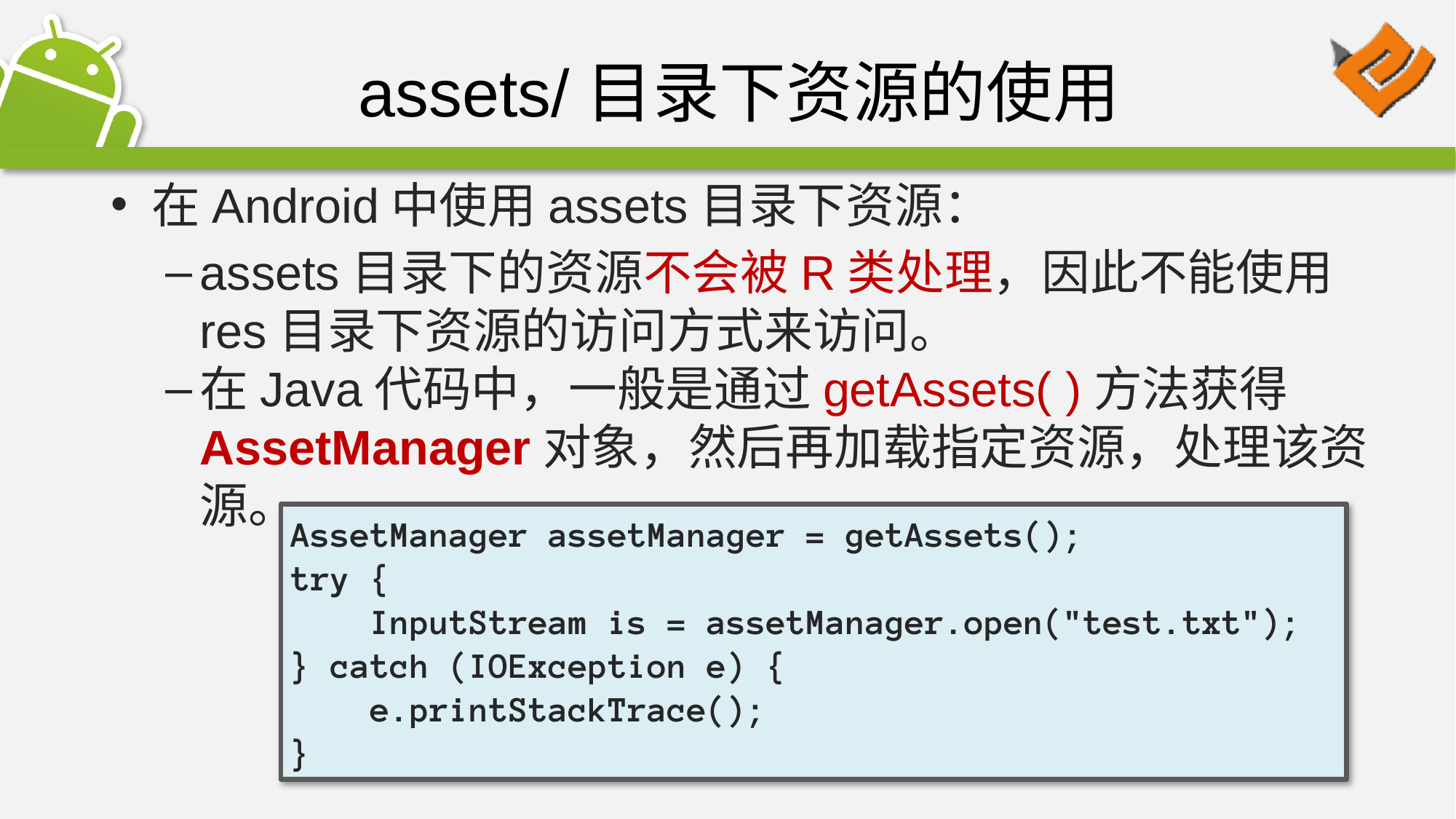

# assets/目录下资源的使用
在Android中使用assets目录下资源：
assets目录下的资源不会被R类处理，因此不能使用res目录下资源的访问方式来访问。
在Java代码中，一般是通过getAssets( )方法获得AssetManager对象，然后再加载指定资源，处理该资源。
AssetManager assetManager = getAssets();
try {
    InputStream is = assetManager.open("test.txt");
} catch (IOException e) {
    e.printStackTrace();
}